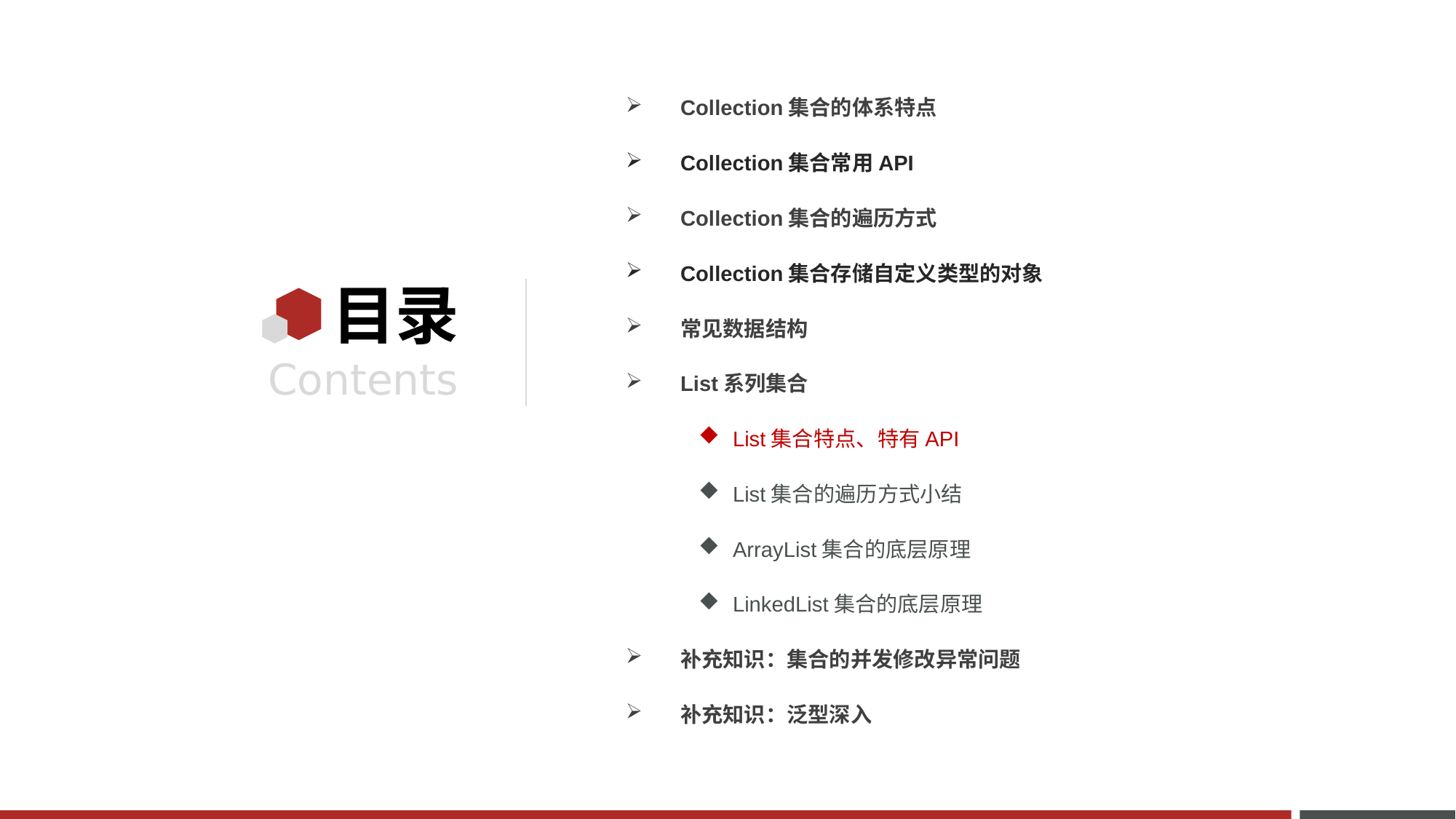

Collection集合的体系特点
Collection集合常用API
Collection集合的遍历方式
Collection集合存储自定义类型的对象
常见数据结构
List系列集合
List集合特点、特有API
List集合的遍历方式小结
ArrayList集合的底层原理
LinkedList集合的底层原理
补充知识：集合的并发修改异常问题
补充知识：泛型深入